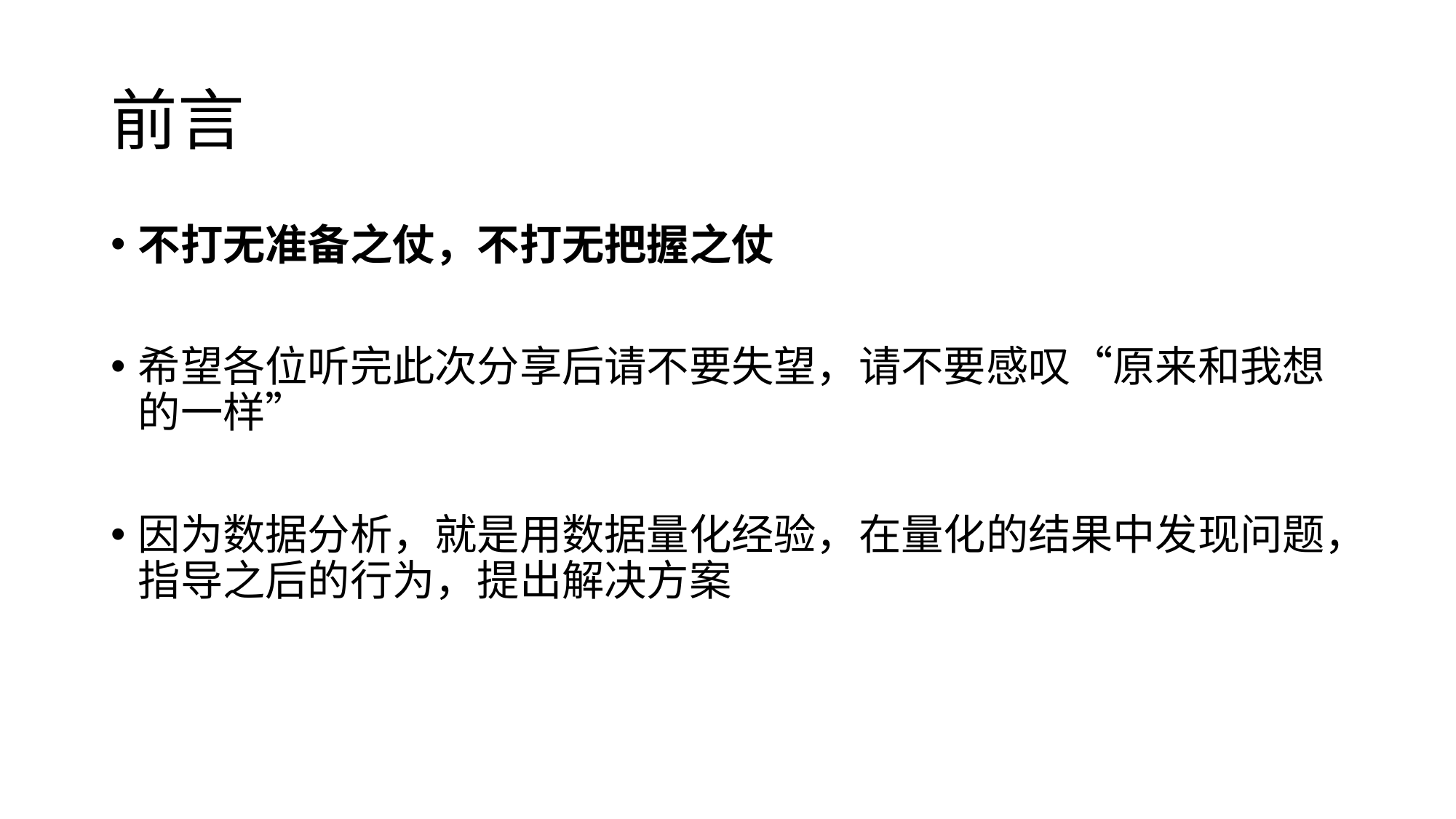

# 前言
不打无准备之仗，不打无把握之仗

希望各位听完此次分享后请不要失望，请不要感叹“原来和我想的一样”

因为数据分析，就是用数据量化经验，在量化的结果中发现问题，指导之后的行为，提出解决方案